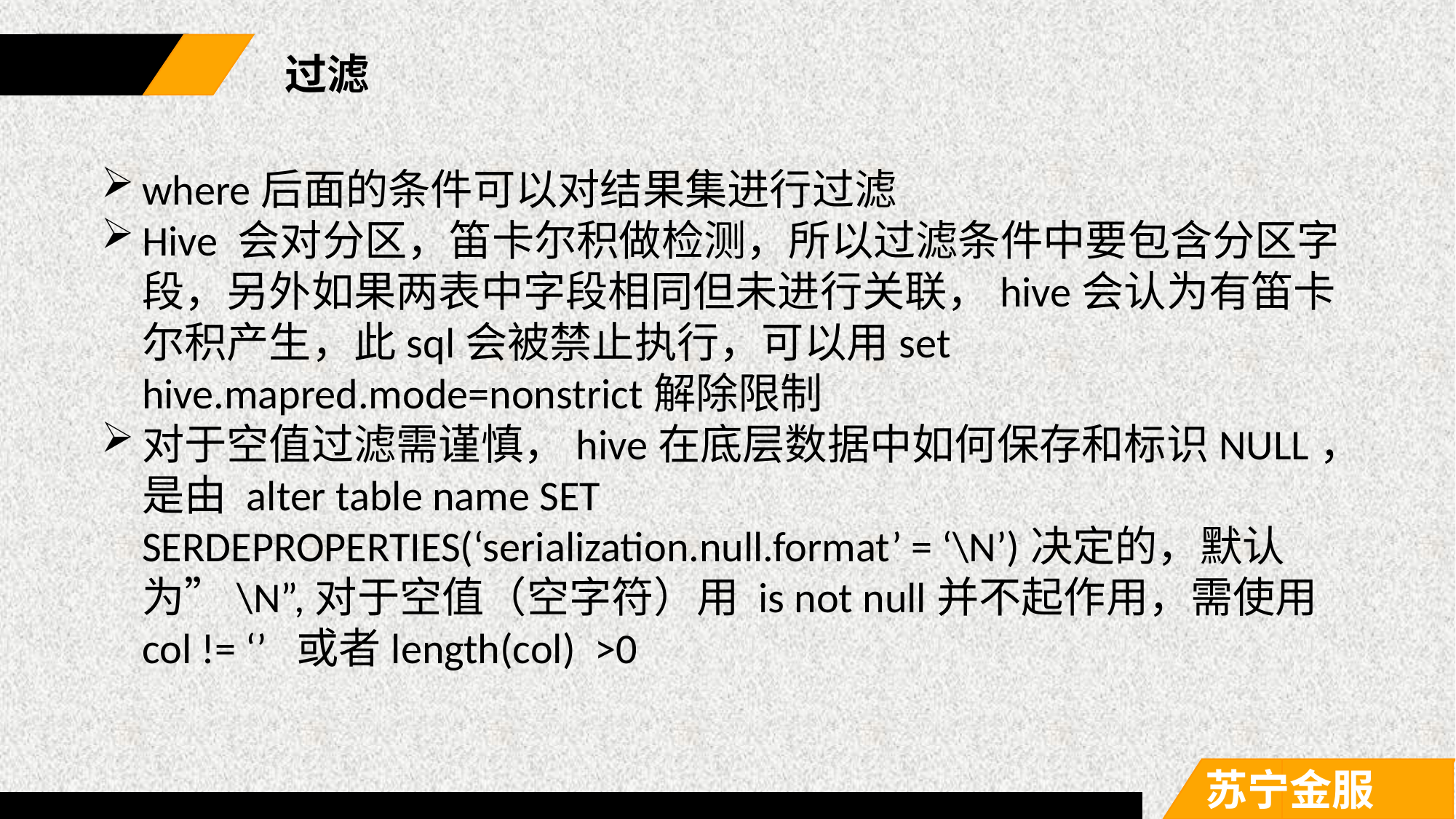

过滤
where后面的条件可以对结果集进行过滤
Hive 会对分区，笛卡尔积做检测，所以过滤条件中要包含分区字段，另外如果两表中字段相同但未进行关联，hive会认为有笛卡尔积产生，此sql会被禁止执行，可以用set hive.mapred.mode=nonstrict解除限制
对于空值过滤需谨慎，hive在底层数据中如何保存和标识NULL，是由 alter table name SET SERDEPROPERTIES(‘serialization.null.format’ = ‘\N’)决定的，默认为”\N”,对于空值（空字符）用 is not null并不起作用，需使用col != ‘’  或者length(col)  >0